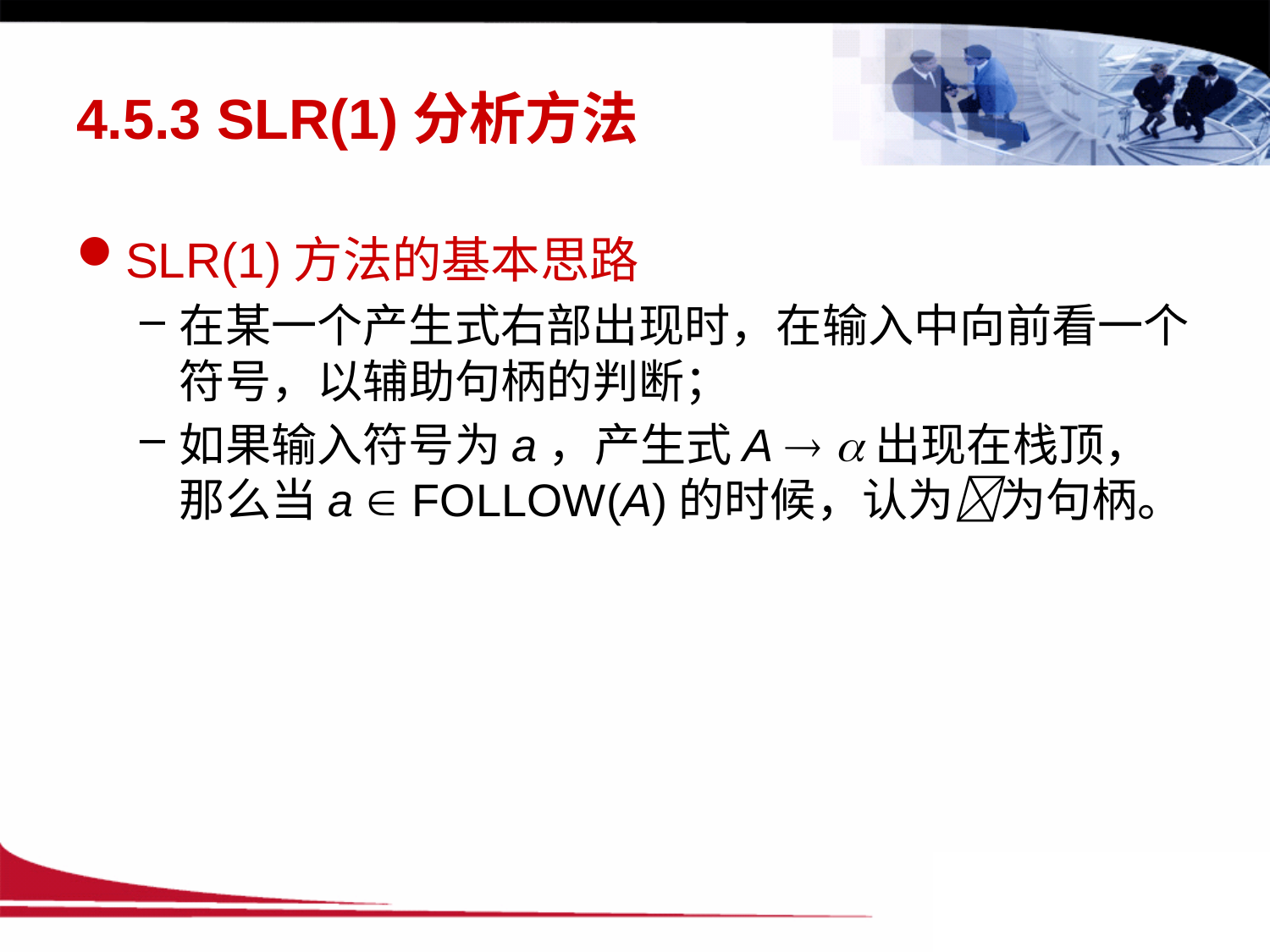

# 4.5.3 SLR(1)分析方法
SLR(1)方法的基本思路
在某一个产生式右部出现时，在输入中向前看一个符号，以辅助句柄的判断；
如果输入符号为a，产生式A → α出现在栈顶，那么当a ∈ FOLLOW(A)的时候，认为α为句柄。